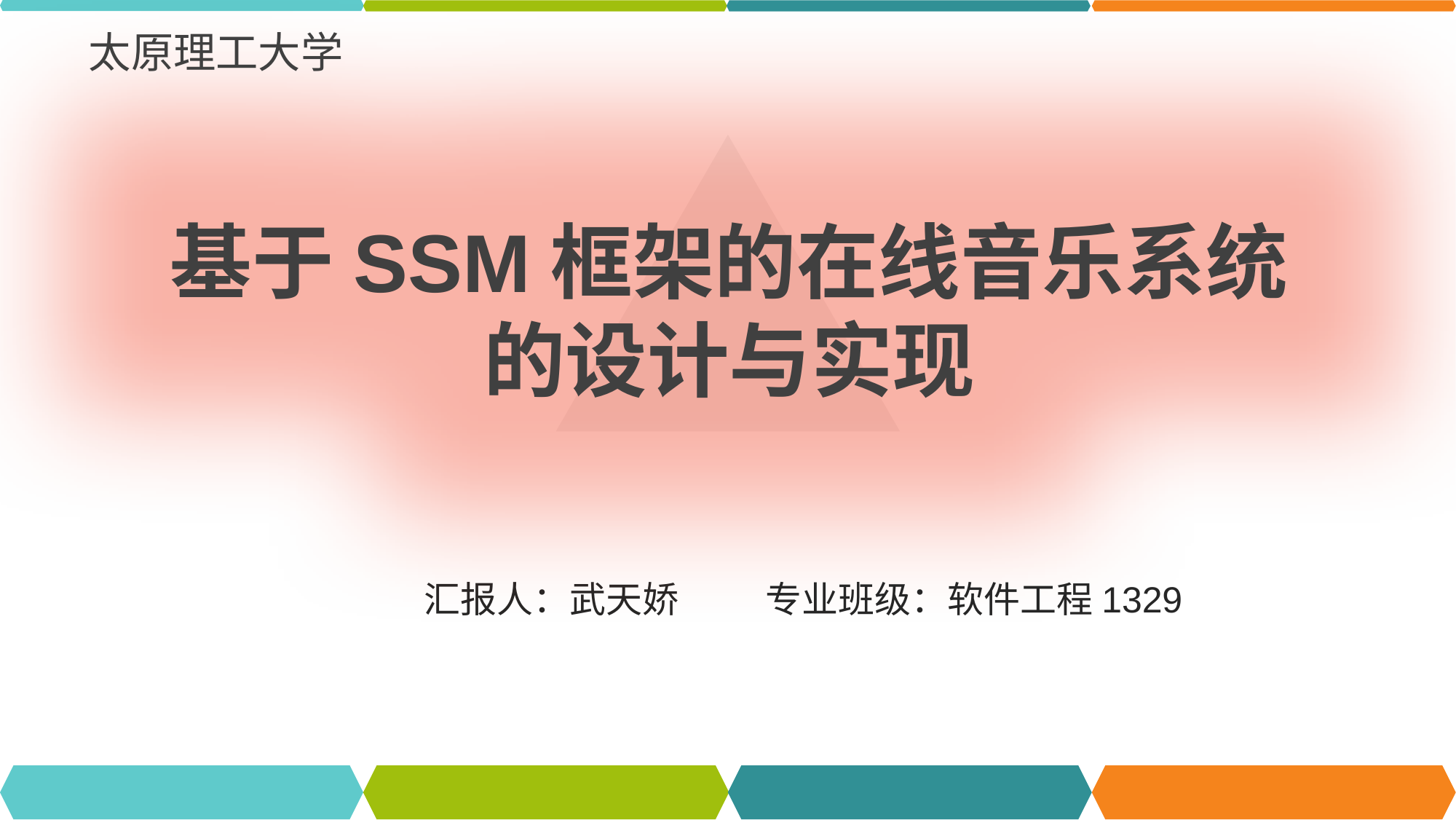

太原理工大学

基于SSM框架的在线音乐系统
的设计与实现
汇报人：武天娇
专业班级：软件工程1329